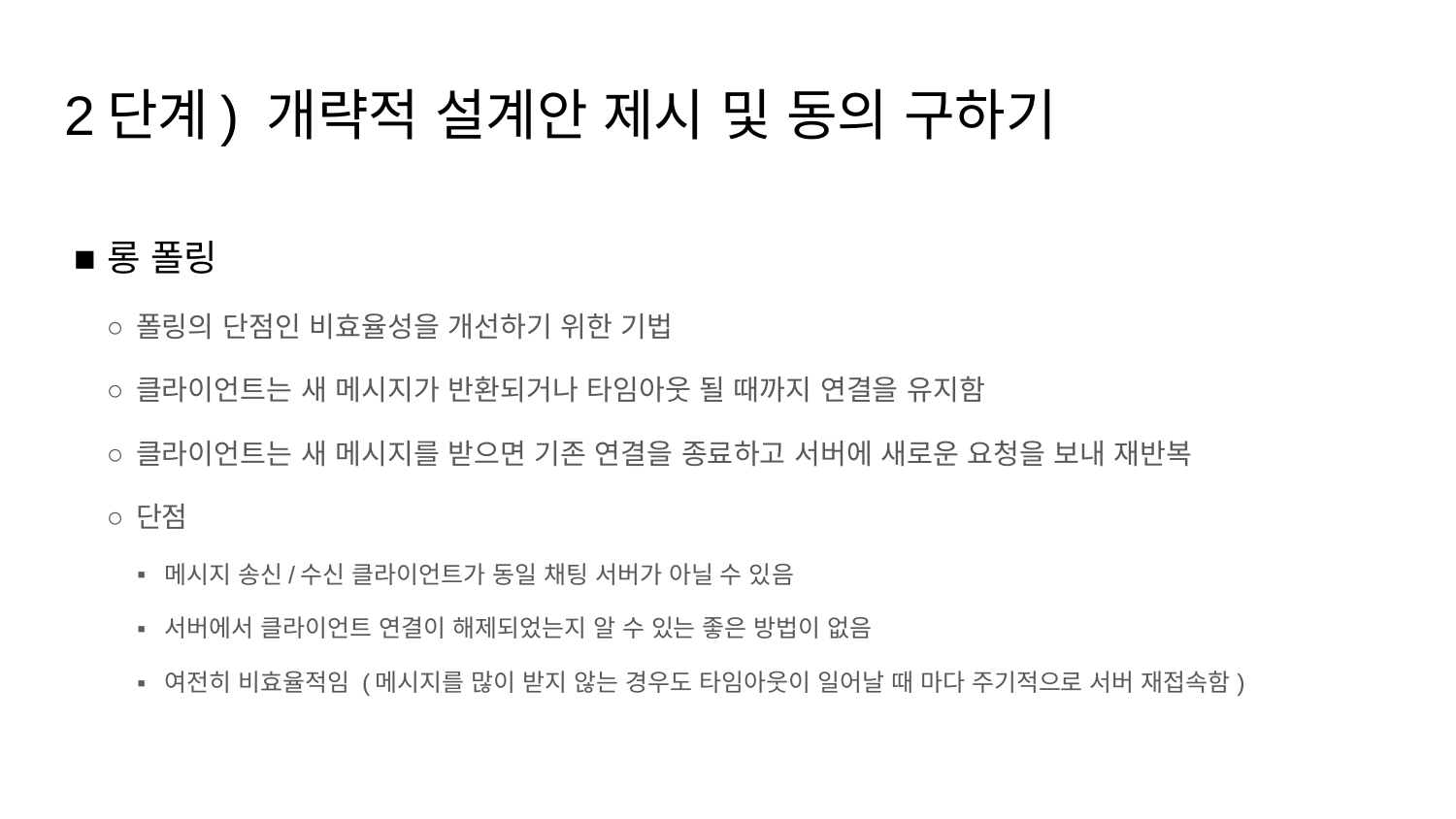

# 2단계) 개략적 설계안 제시 및 동의 구하기
롱 폴링
폴링의 단점인 비효율성을 개선하기 위한 기법
클라이언트는 새 메시지가 반환되거나 타임아웃 될 때까지 연결을 유지함
클라이언트는 새 메시지를 받으면 기존 연결을 종료하고 서버에 새로운 요청을 보내 재반복
단점
메시지 송신/수신 클라이언트가 동일 채팅 서버가 아닐 수 있음
서버에서 클라이언트 연결이 해제되었는지 알 수 있는 좋은 방법이 없음
여전히 비효율적임 (메시지를 많이 받지 않는 경우도 타임아웃이 일어날 때 마다 주기적으로 서버 재접속함)